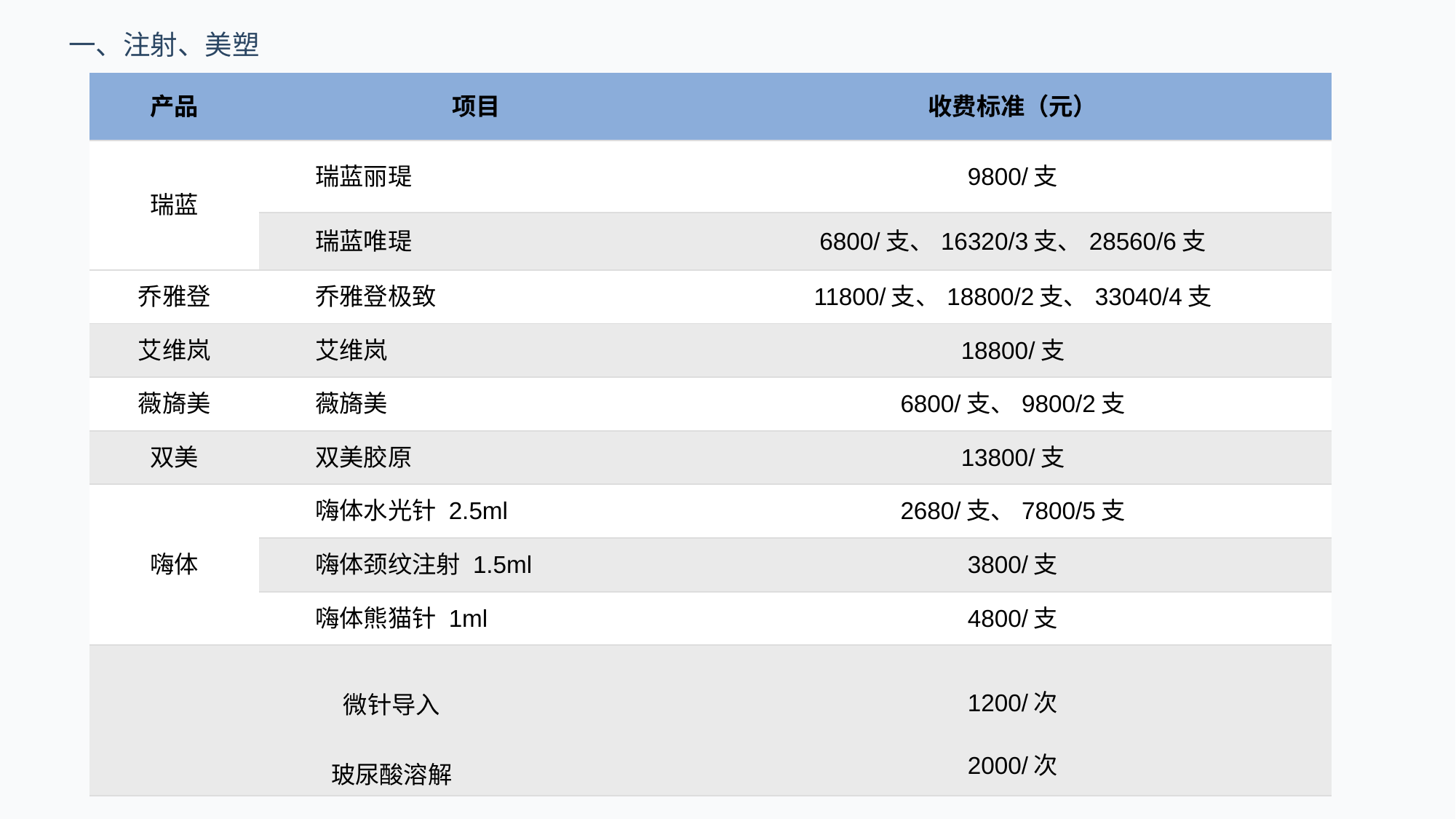

# 一、注射、美塑
| 产品 | 项目 | 收费标准（元） |
| --- | --- | --- |
| 瑞蓝 | 瑞蓝丽瑅 | 9800/支 |
|  | 瑞蓝唯瑅 | 6800/支、16320/3支、28560/6支 |
| 乔雅登 | 乔雅登极致 | 11800/支、18800/2支、33040/4支 |
| 艾维岚 | 艾维岚 | 18800/支 |
| 薇旖美 | 薇旖美 | 6800/支、9800/2支 |
| 双美 | 双美胶原 | 13800/支 |
| 嗨体 | 嗨体水光针 2.5ml | 2680/支、7800/5支 |
|  | 嗨体颈纹注射 1.5ml | 3800/支 |
|  | 嗨体熊猫针 1ml | 4800/支 |
| 微针导入 玻尿酸溶解 |  | 1200/次 2000/次 |